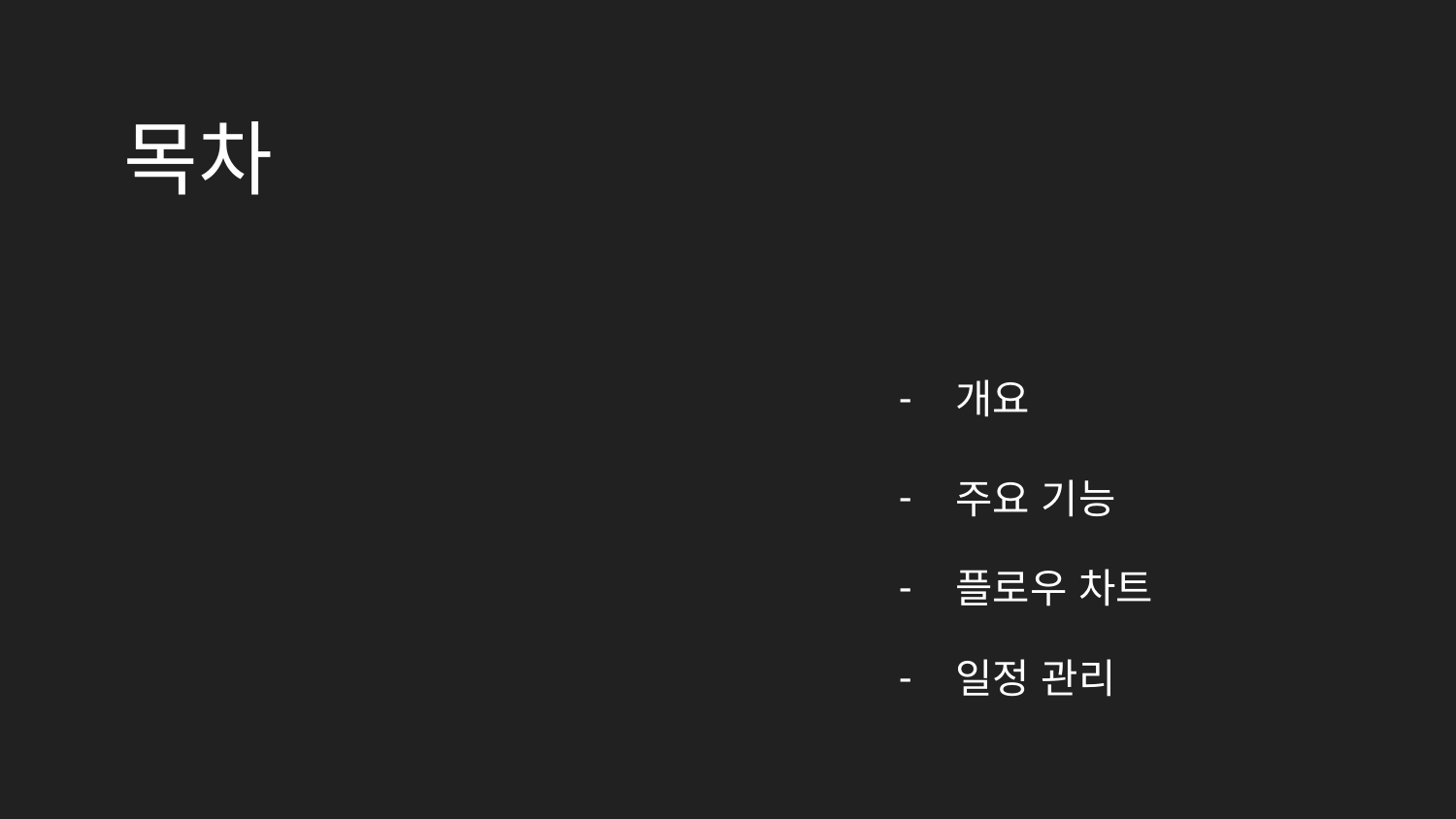

# 목차
개요
주요 기능
플로우 차트
일정 관리